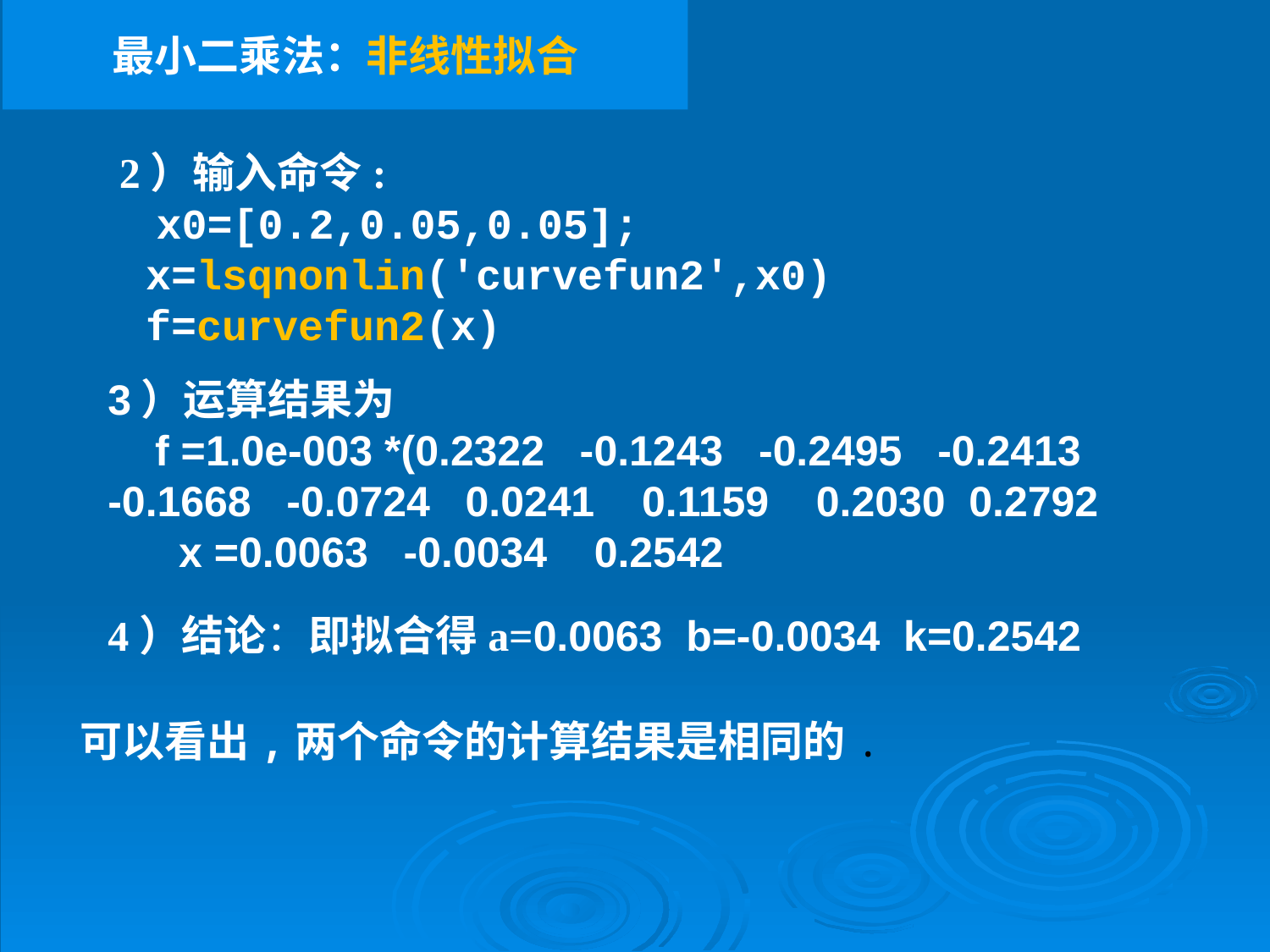

最小二乘法：非线性拟合
2）输入命令:
 x0=[0.2,0.05,0.05];
x=lsqnonlin('curvefun2',x0)
f=curvefun2(x)
3）运算结果为
    f =1.0e-003 *(0.2322   -0.1243   -0.2495   -0.2413
-0.1668   -0.0724   0.0241    0.1159    0.2030  0.2792
      x =0.0063   -0.0034    0.2542
4）结论：即拟合得a=0.0063  b=-0.0034  k=0.2542
可以看出,两个命令的计算结果是相同的.